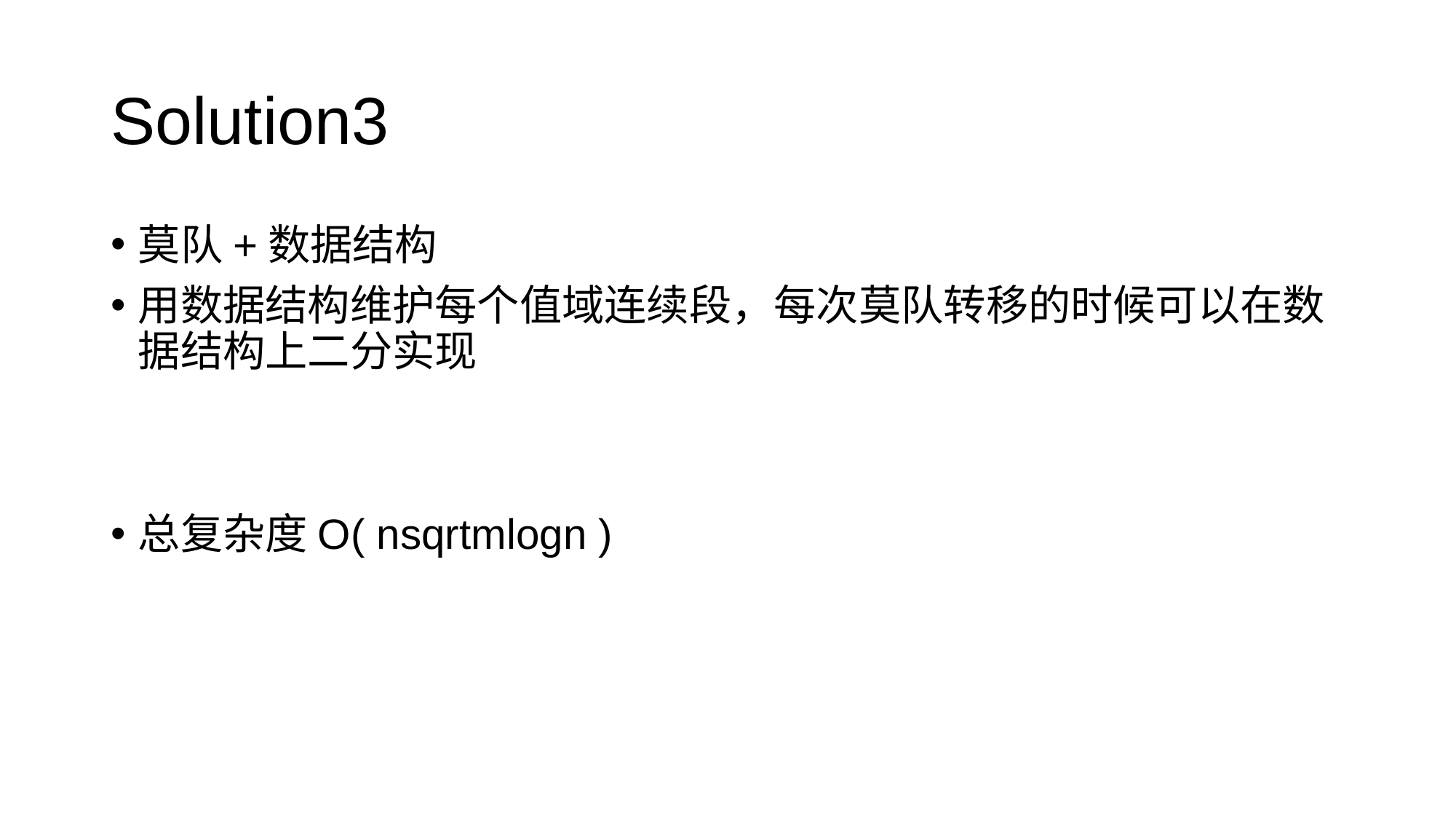

# Solution3
莫队+数据结构
用数据结构维护每个值域连续段，每次莫队转移的时候可以在数据结构上二分实现

总复杂度O( nsqrtmlogn )